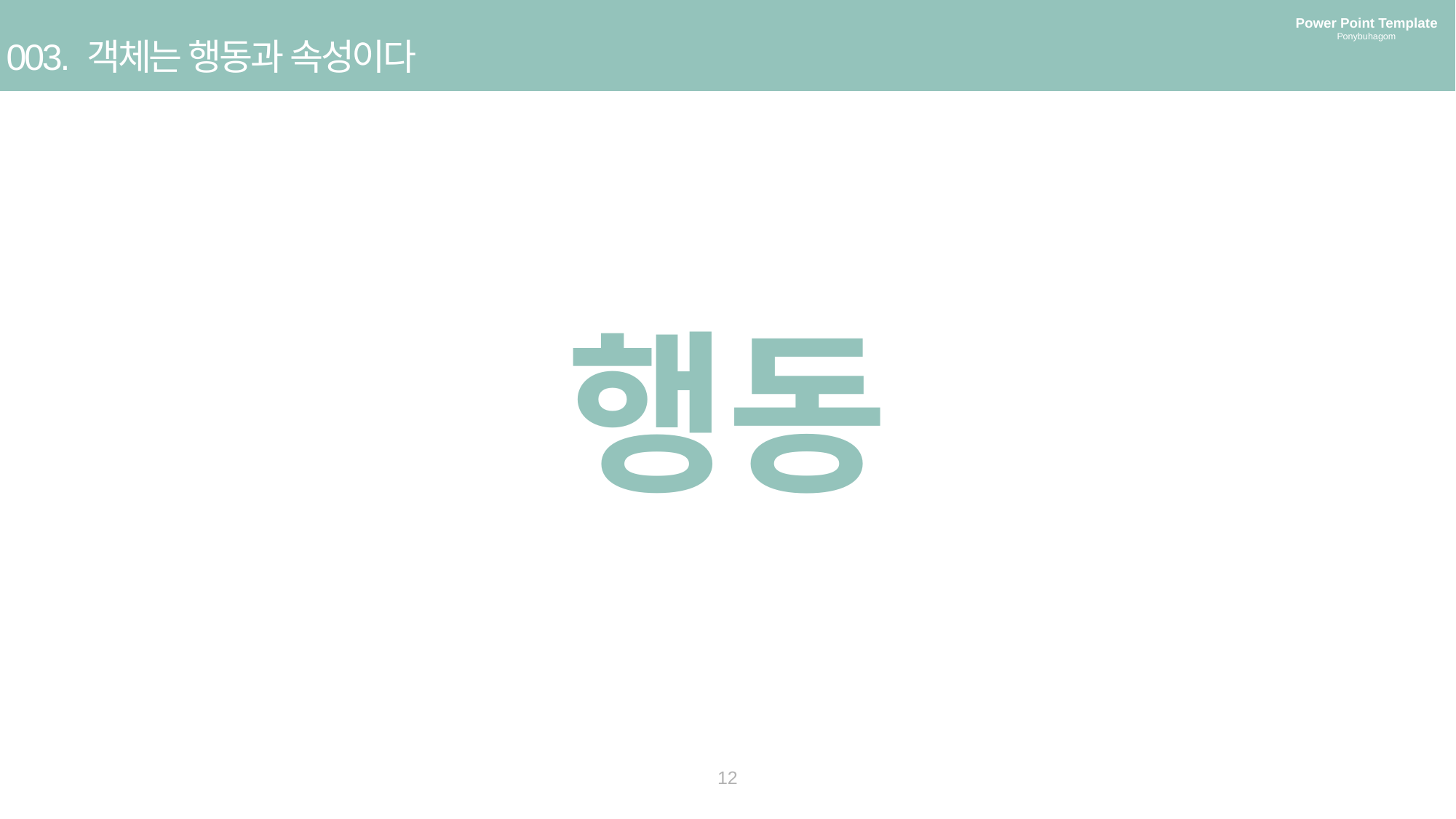

Power Point Template
Ponybuhagom
003. 객체는 행동과 속성이다
행동
12